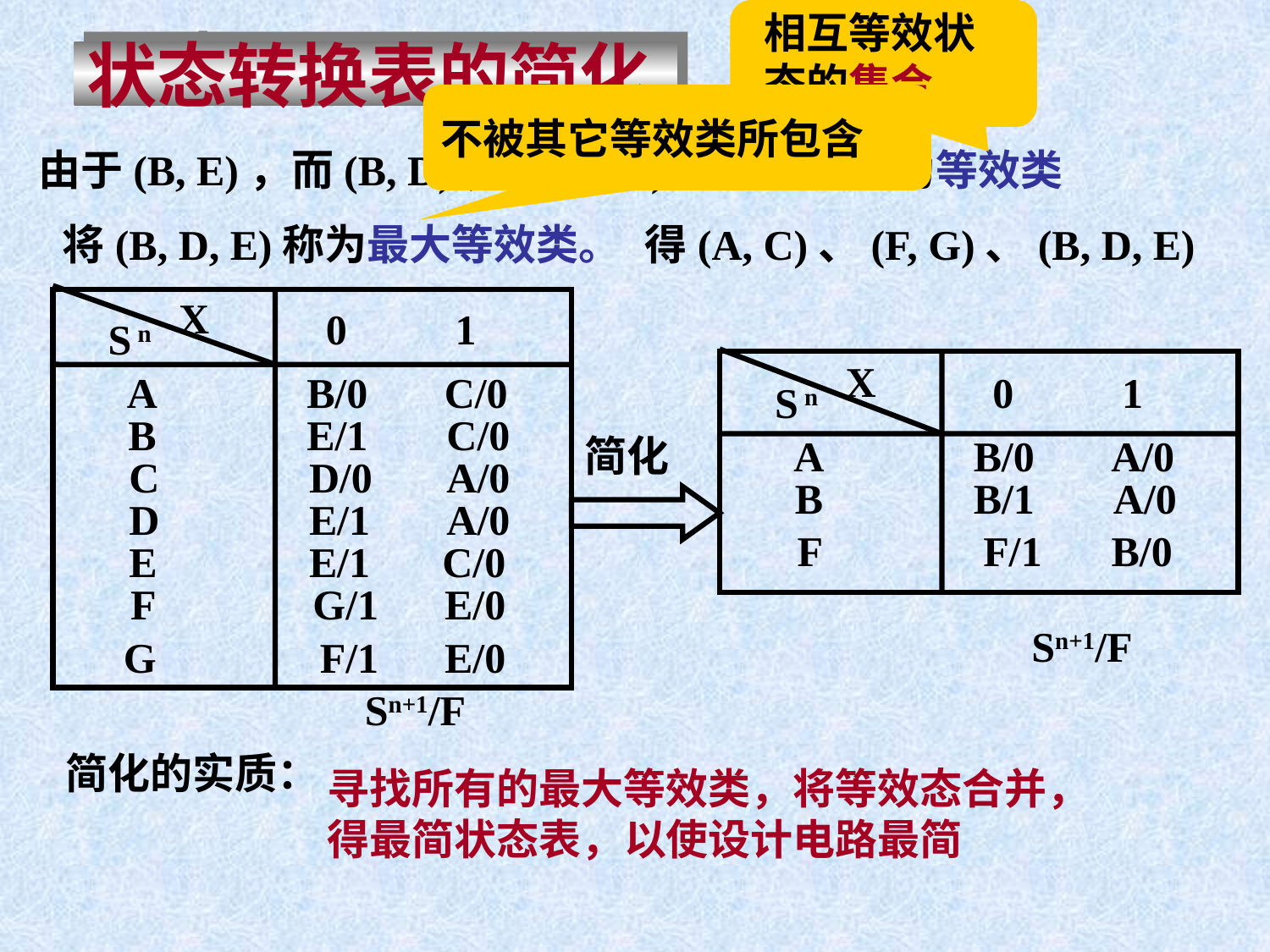

相互等效状态的集合
状态转换表的简化
不被其它等效类所包含
由于(B, E)，而(B, D)，则(D, E)。
称它们为等效类
将(B, D, E)称为最大等效类。
得(A, C)、(F, G)、(B, D, E)

X
0
1
S n
A
B/0
C/0
B
E/1
C/0
C
D/0
A/0
D
E/1
A/0
E
E/1
C/0
F
G/1
E/0
G
F/1
E/0
Sn+1/F

X

0
1
S n
A
B/0
A/0

B
B/1
A/0
F
F/1
B/0
Sn+1/F
简化

简化的实质：
寻找所有的最大等效类，将等效态合并，得最简状态表，以使设计电路最简